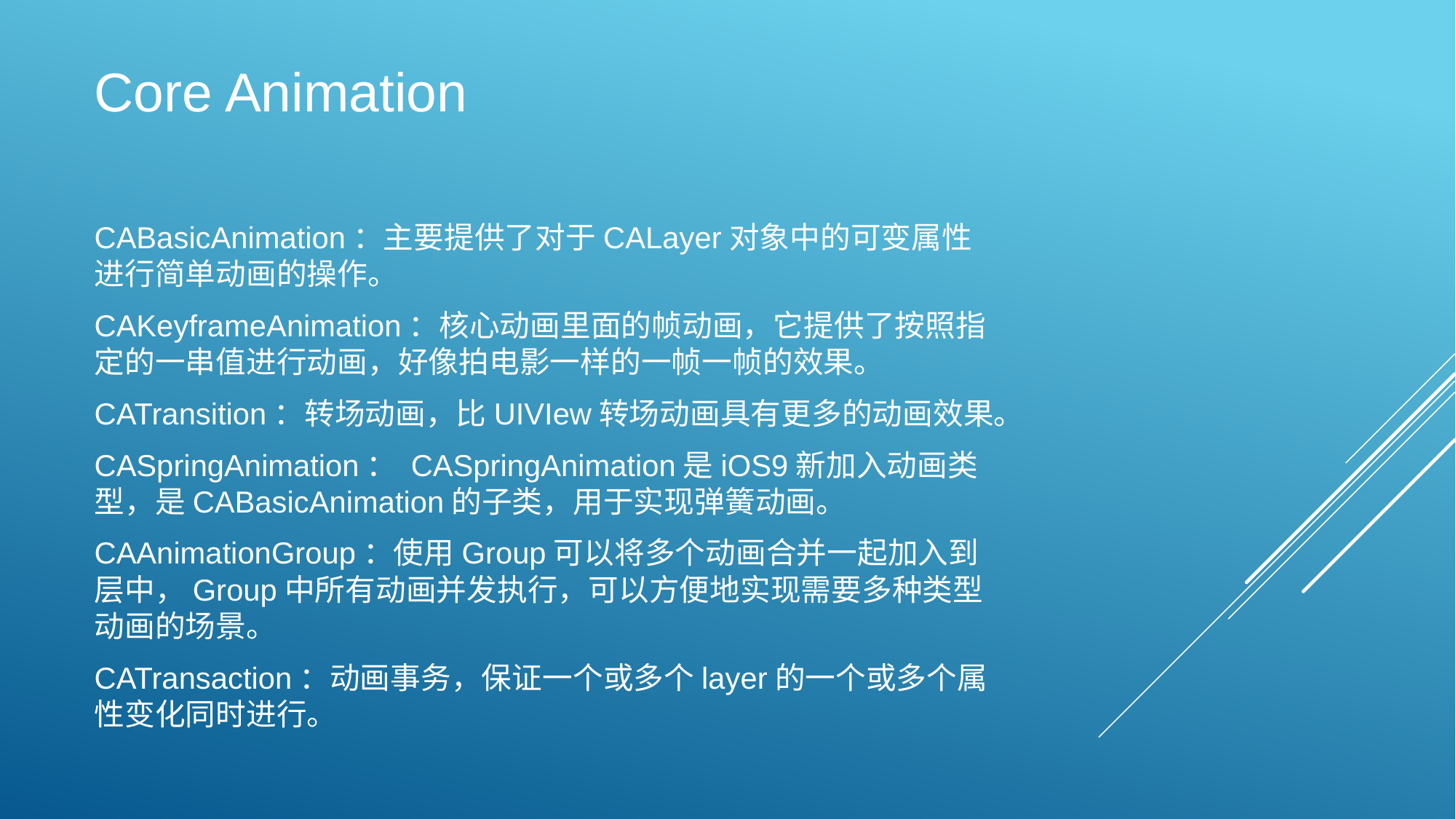

# Core Animation
CABasicAnimation：主要提供了对于CALayer对象中的可变属性进行简单动画的操作。
CAKeyframeAnimation：核心动画里面的帧动画，它提供了按照指定的一串值进行动画，好像拍电影一样的一帧一帧的效果。
CATransition：转场动画，比UIVIew转场动画具有更多的动画效果。
CASpringAnimation： CASpringAnimation是iOS9新加入动画类型，是CABasicAnimation的子类，用于实现弹簧动画。
CAAnimationGroup：使用Group可以将多个动画合并一起加入到层中，Group中所有动画并发执行，可以方便地实现需要多种类型动画的场景。
CATransaction：动画事务，保证一个或多个layer的一个或多个属性变化同时进行。